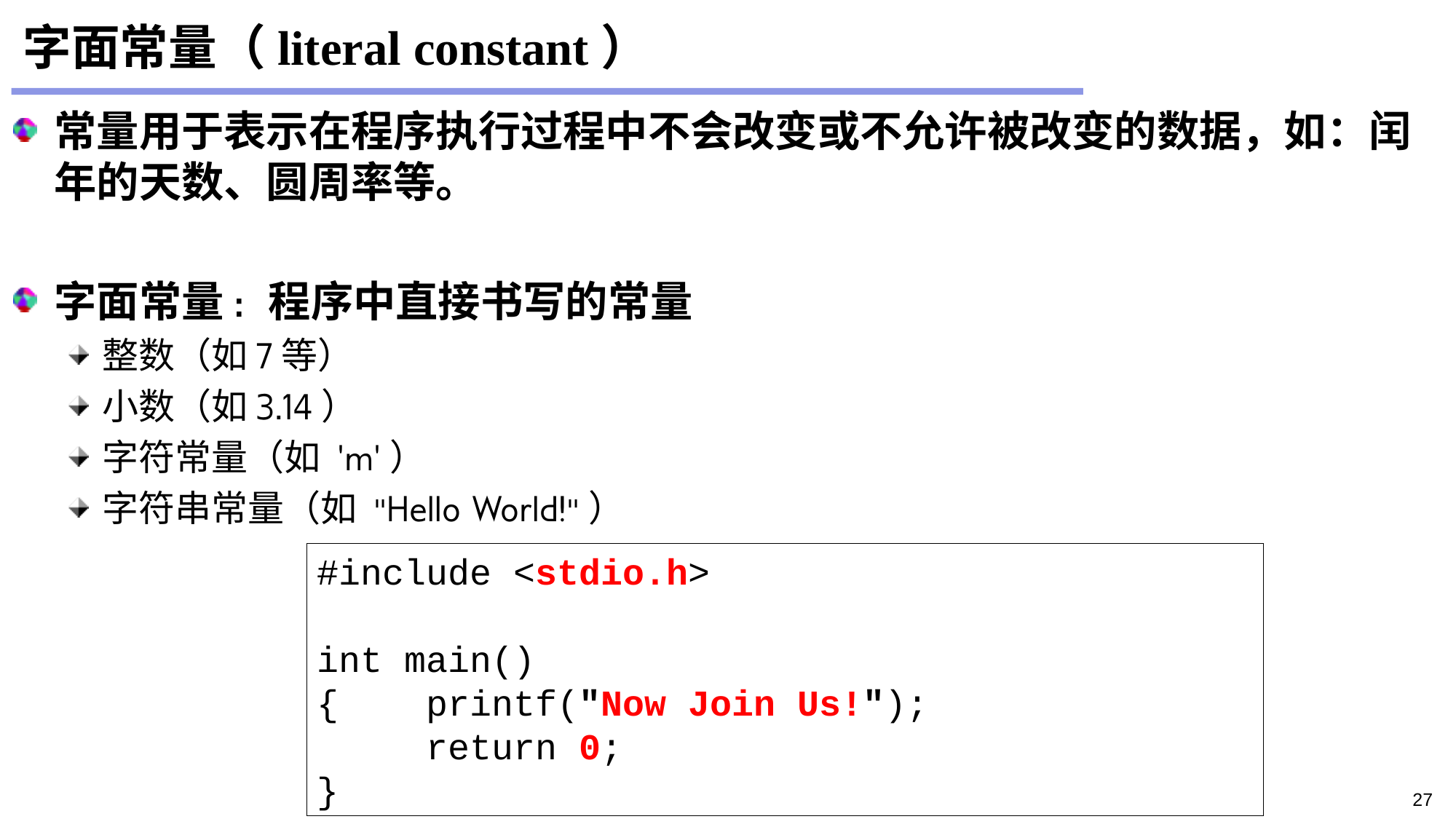

# 字面常量（literal constant）
常量用于表示在程序执行过程中不会改变或不允许被改变的数据，如：闰年的天数、圆周率等。

字面常量: 程序中直接书写的常量
整数（如7等）
小数（如3.14）
字符常量（如 'm'）
字符串常量（如 "Hello World!"）

#include <stdio.h>

int main()
{	printf("Now Join Us!");
	return 0;
}
27